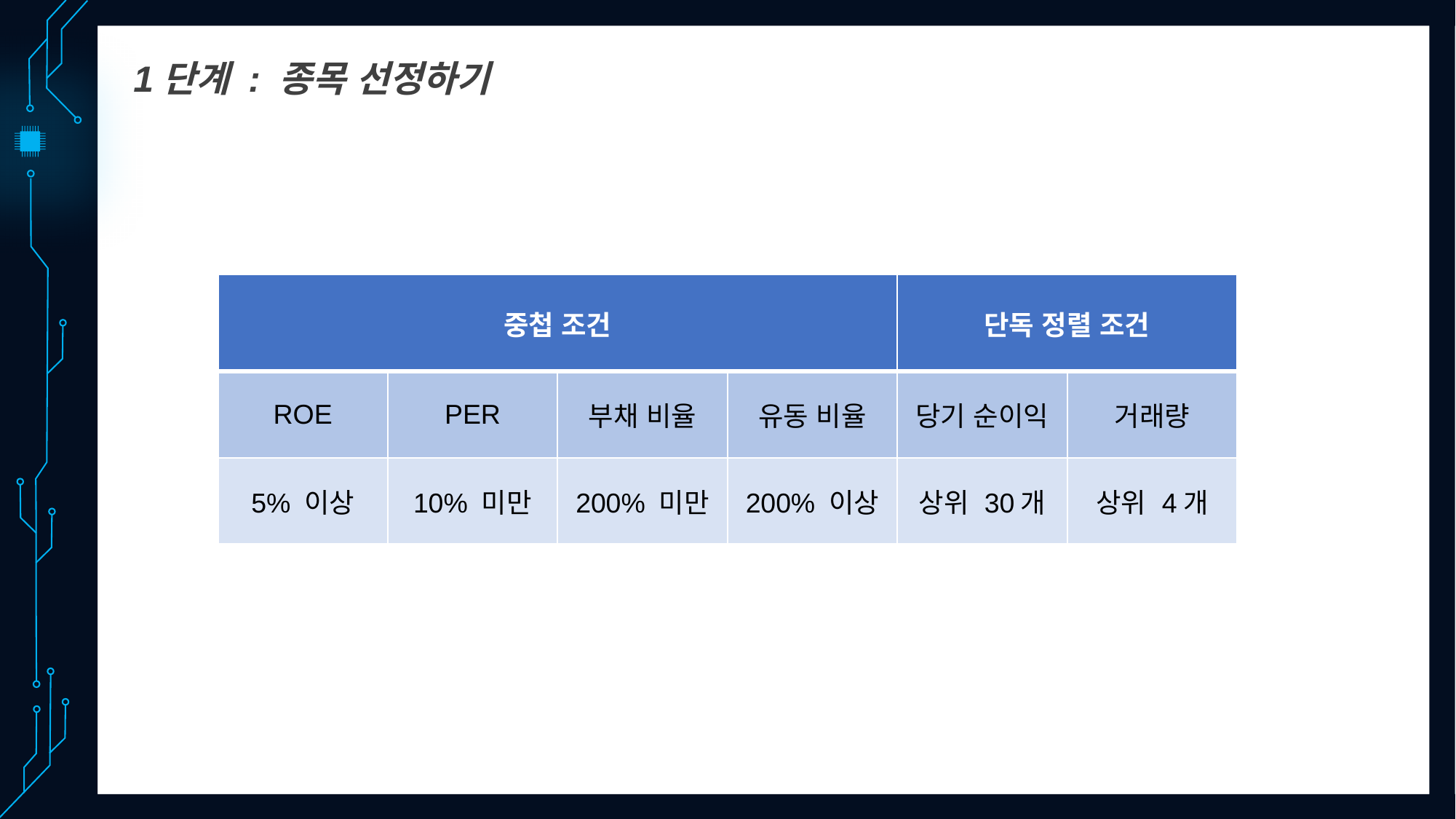

1단계 : 종목 선정하기

| 중첩 조건 |  |  |  | 단독 정렬 조건 |  |
| --- | --- | --- | --- | --- | --- |
| ROE | PER | 부채 비율 | 유동 비율 | 당기 순이익 | 거래량 |
| 5% 이상 | 10% 미만 | 200% 미만 | 200% 이상 | 상위 30개 | 상위 4개 |